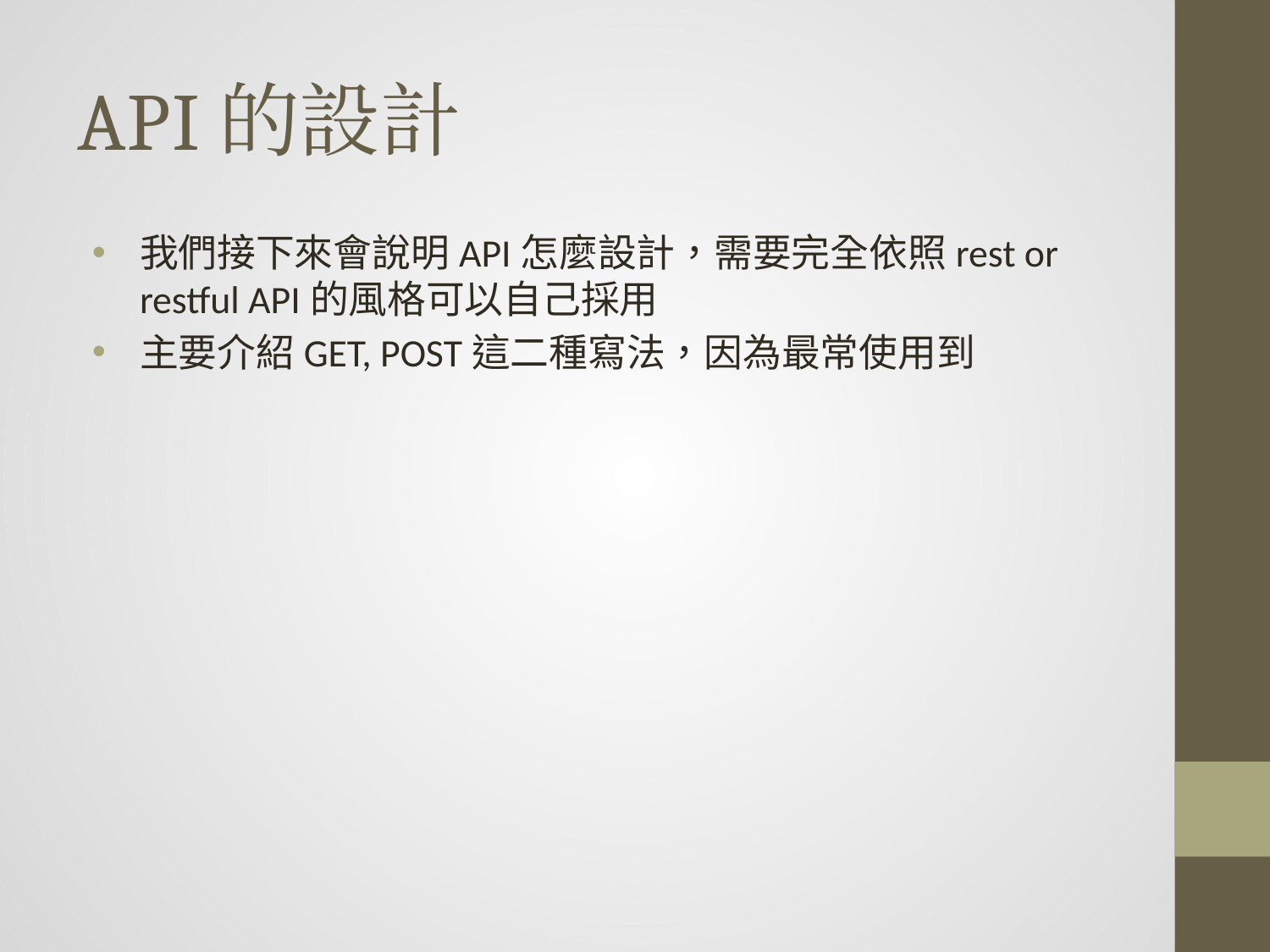

# API的設計
我們接下來會說明API怎麼設計，需要完全依照rest or restful API的風格可以自己採用
主要介紹GET, POST這二種寫法，因為最常使用到